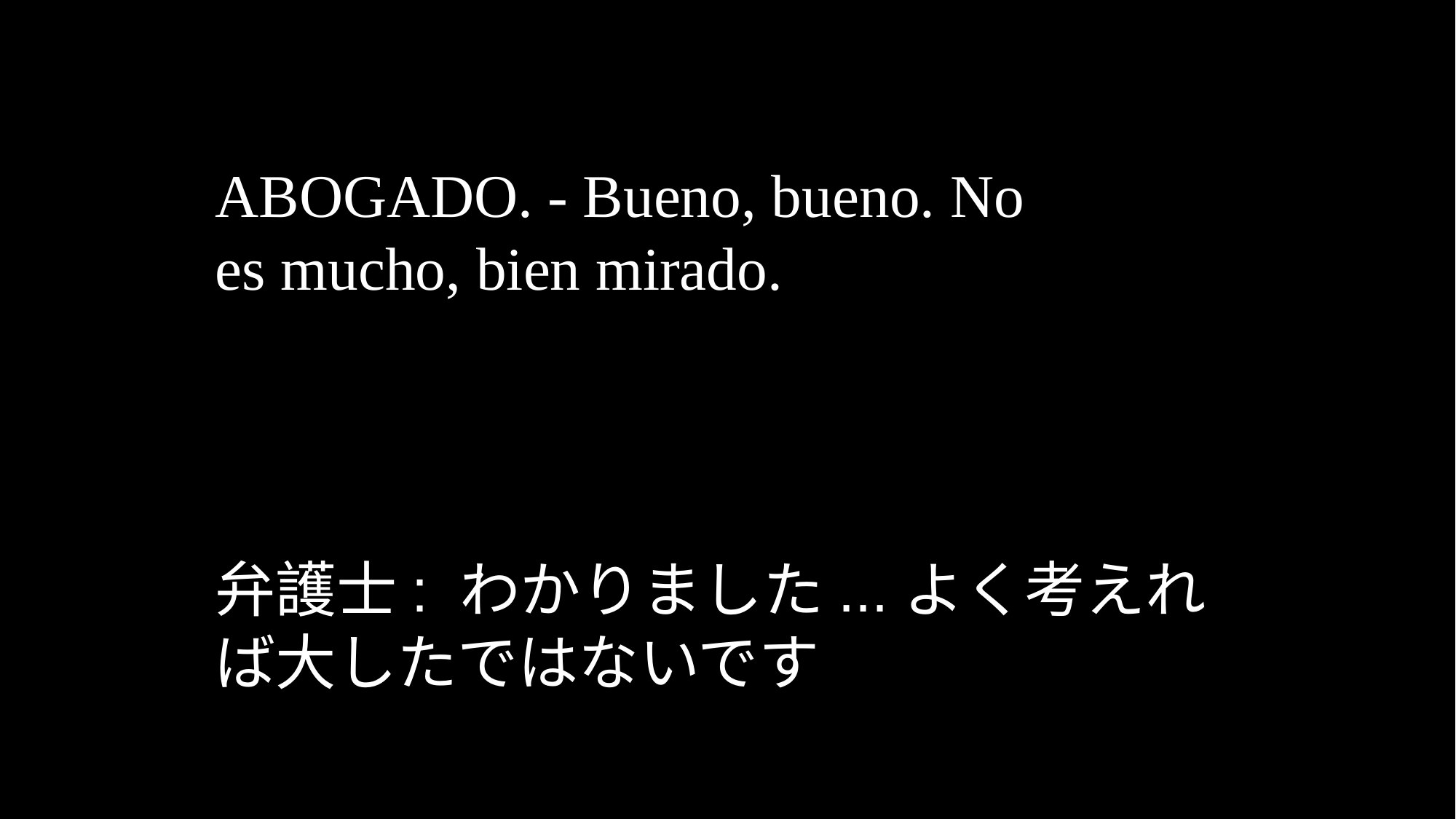

ABOGADO. - Bueno, bueno. No es mucho, bien mirado.

弁護士: わかりました...よく考えれば大したではないです